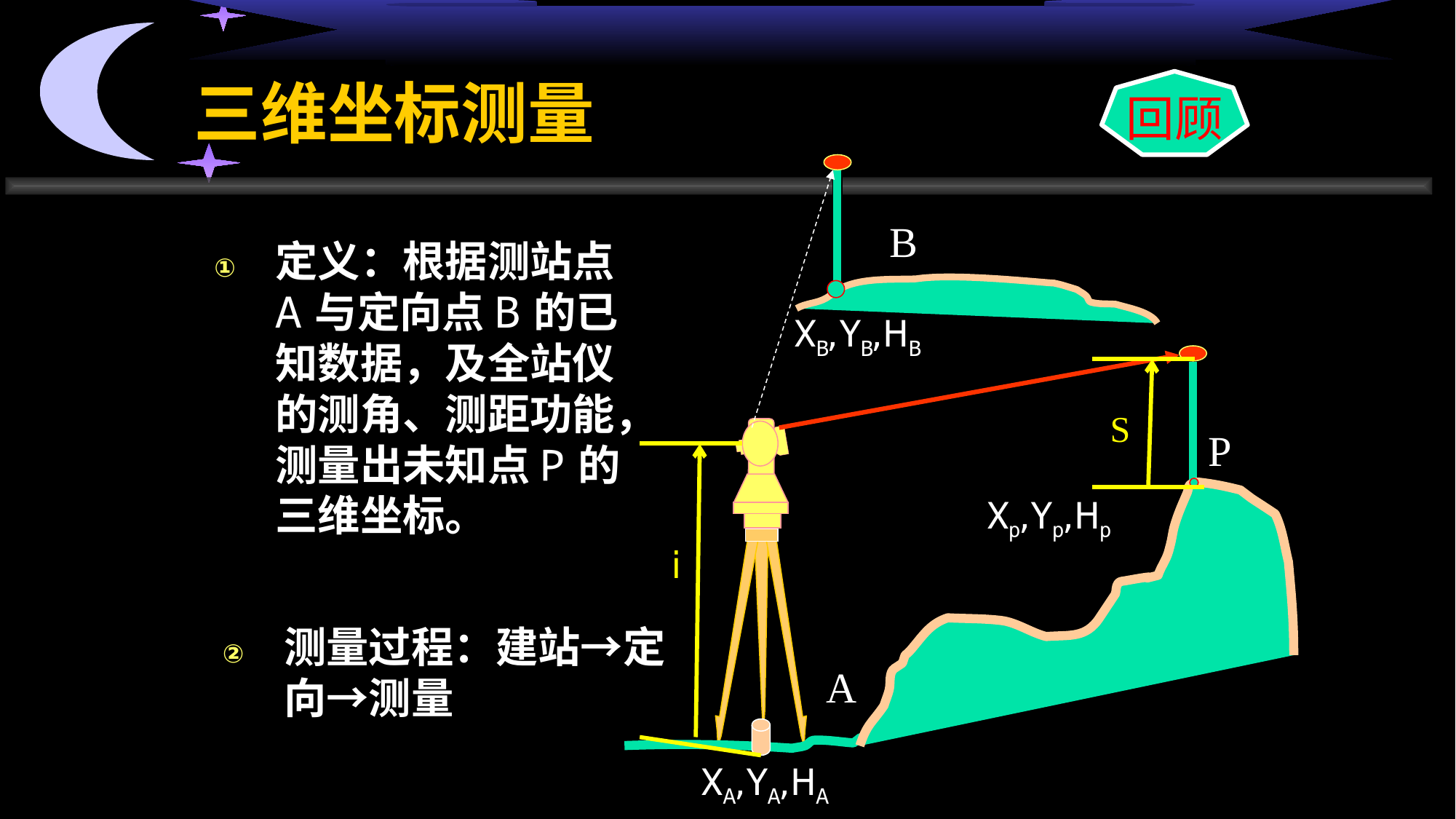

# 三维坐标测量
回顾

B
定义：根据测站点A与定向点B的已知数据，及全站仪的测角、测距功能，测量出未知点P的三维坐标。

XB,YB,HB

S

P

Xp,Yp,Hp
i
测量过程：建站→定向→测量
A

XA,YA,HA